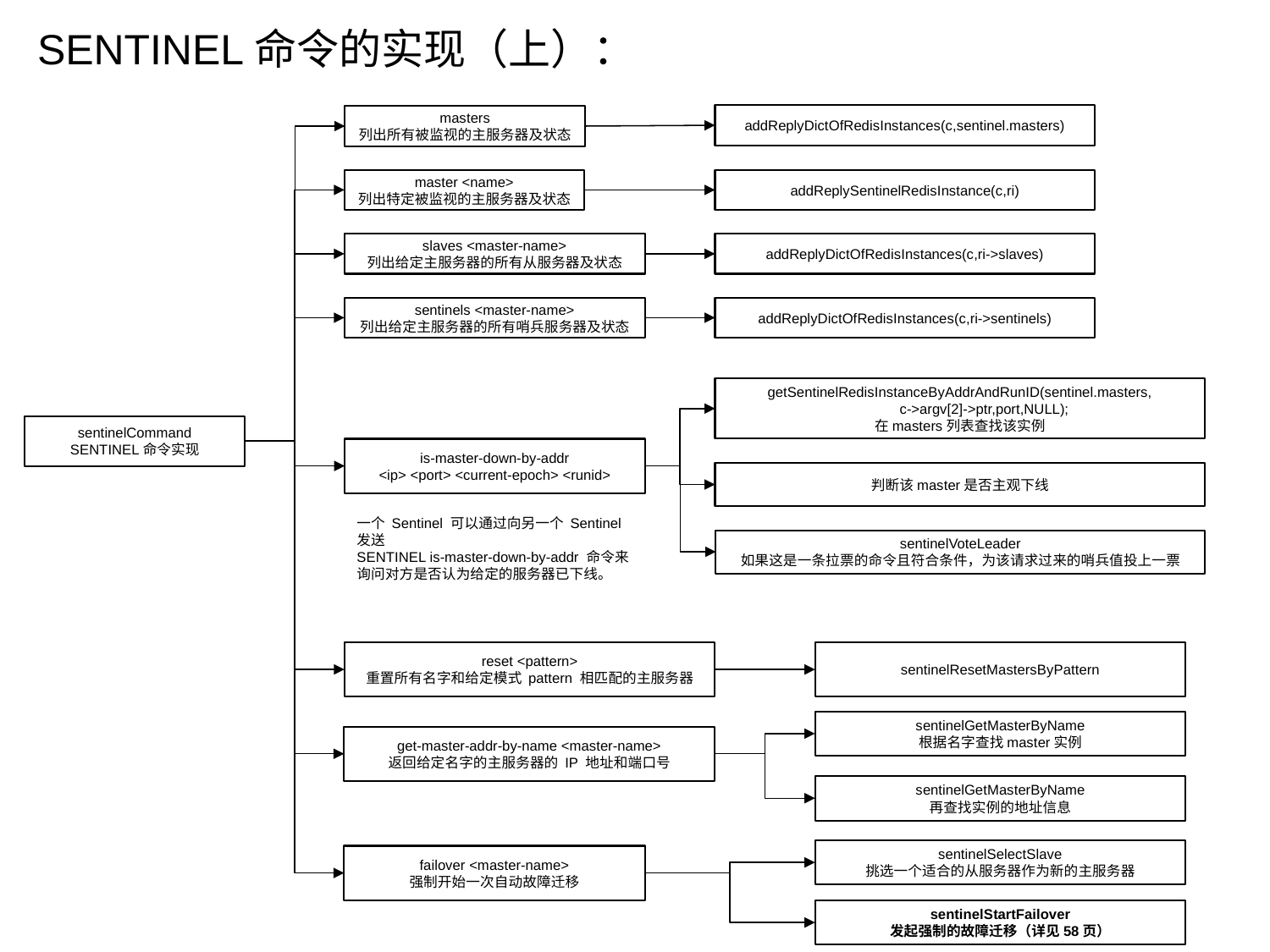

SENTINEL命令的实现（上）：
addReplyDictOfRedisInstances(c,sentinel.masters)
masters
列出所有被监视的主服务器及状态
master <name>
列出特定被监视的主服务器及状态
addReplySentinelRedisInstance(c,ri)
slaves <master-name>
列出给定主服务器的所有从服务器及状态
addReplyDictOfRedisInstances(c,ri->slaves)
sentinels <master-name>
列出给定主服务器的所有哨兵服务器及状态
addReplyDictOfRedisInstances(c,ri->sentinels)
getSentinelRedisInstanceByAddrAndRunID(sentinel.masters,
            c->argv[2]->ptr,port,NULL);
在masters列表查找该实例
sentinelCommand
SENTINEL命令实现
is-master-down-by-addr
<ip> <port> <current-epoch> <runid>
判断该master是否主观下线
一个 Sentinel 可以通过向另一个 Sentinel 发送
SENTINEL is-master-down-by-addr 命令来询问对方是否认为给定的服务器已下线。
sentinelVoteLeader
如果这是一条拉票的命令且符合条件，为该请求过来的哨兵值投上一票
reset <pattern>
重置所有名字和给定模式 pattern 相匹配的主服务器
sentinelResetMastersByPattern
sentinelGetMasterByName
根据名字查找master实例
get-master-addr-by-name <master-name>
返回给定名字的主服务器的 IP 地址和端口号
sentinelGetMasterByName
再查找实例的地址信息
sentinelSelectSlave
挑选一个适合的从服务器作为新的主服务器
failover <master-name>
强制开始一次自动故障迁移
sentinelStartFailover
发起强制的故障迁移（详见58页）